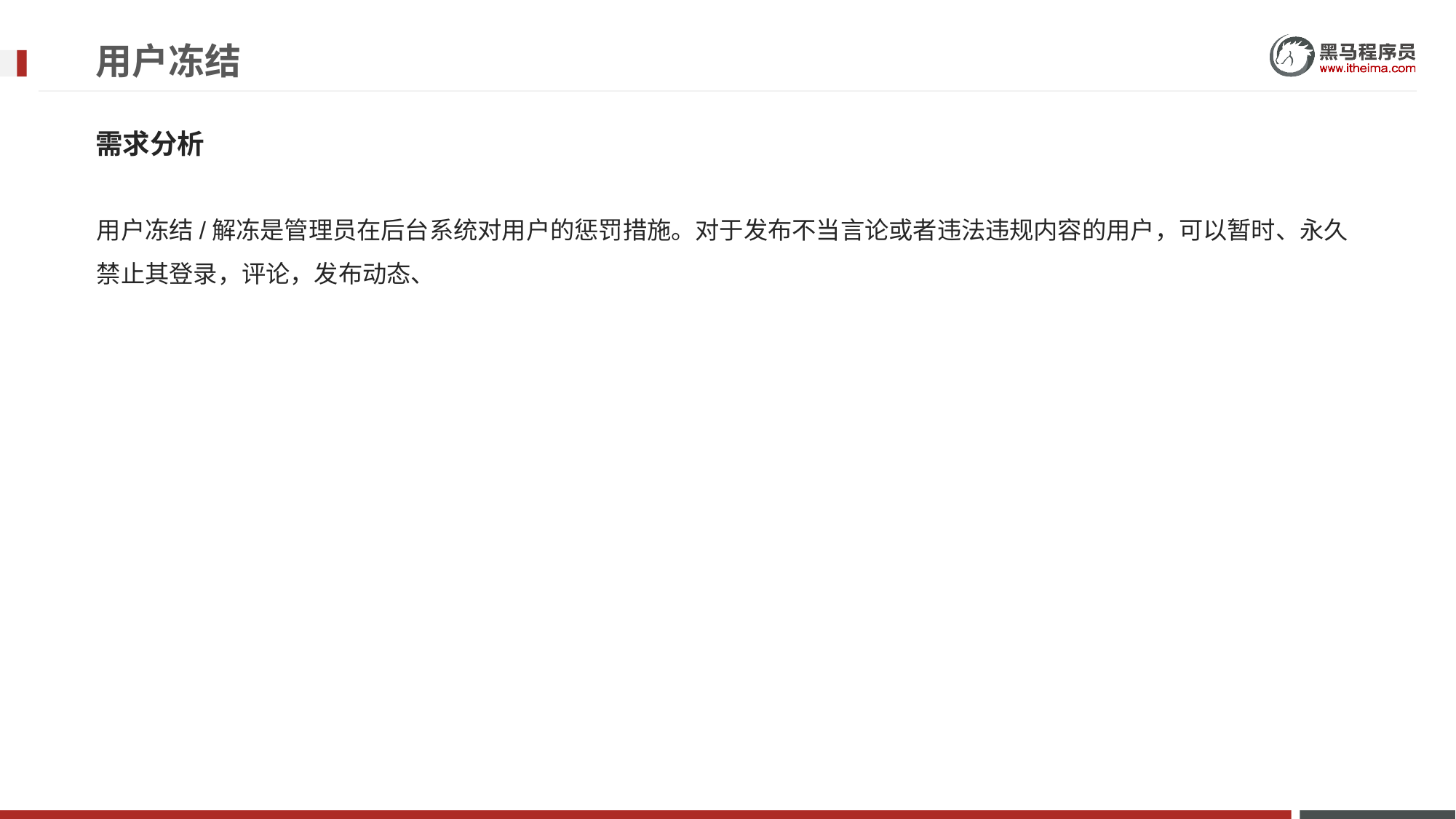

# 用户冻结
需求分析
用户冻结/解冻是管理员在后台系统对用户的惩罚措施。对于发布不当言论或者违法违规内容的用户，可以暂时、永久禁止其登录，评论，发布动态、